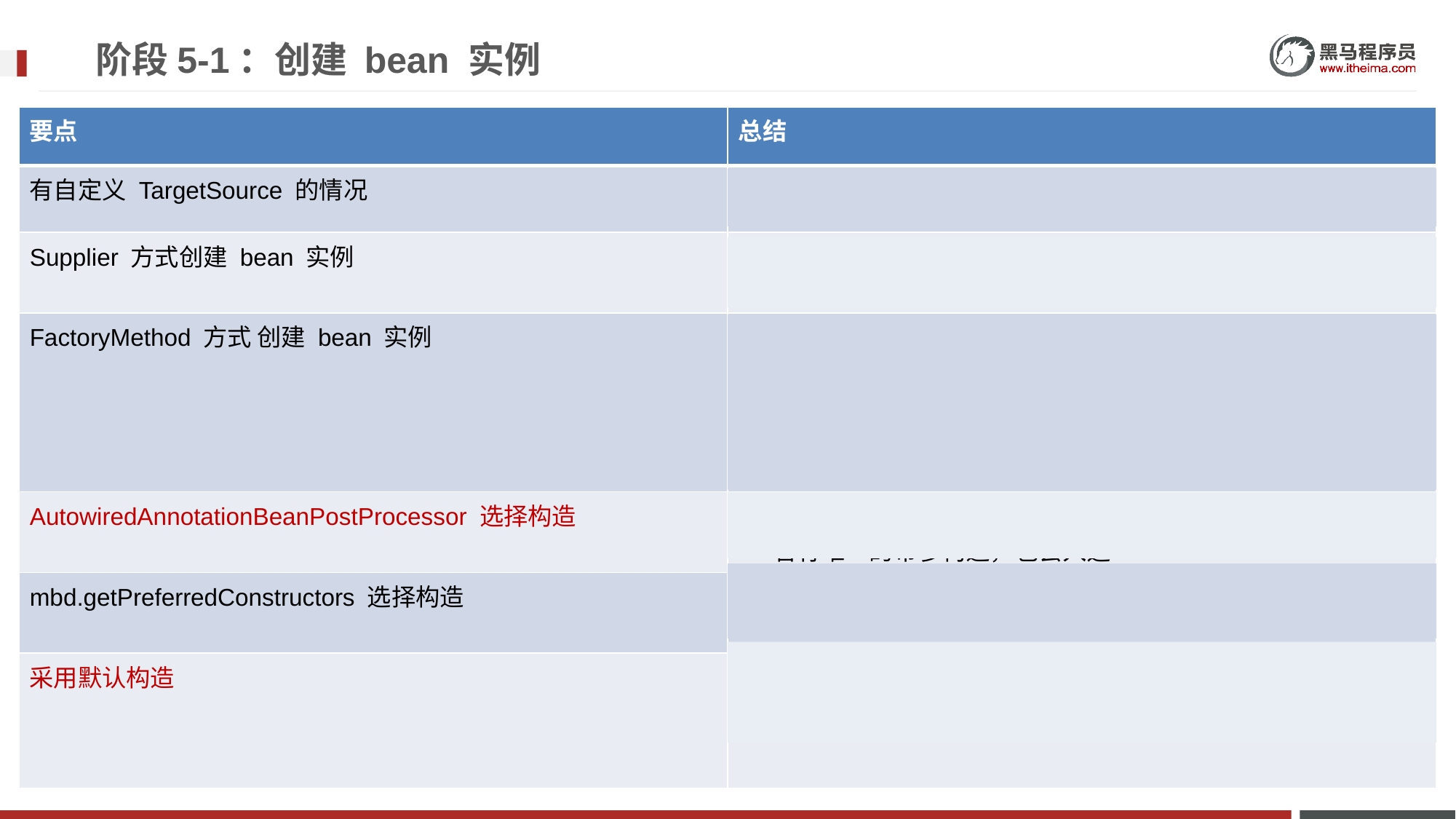

# 阶段5-1：创建 bean 实例
| 要点 | 总结 |
| --- | --- |
| 有自定义 TargetSource 的情况 | 由 AnnotationAwareAspectJAutoProxyCreator 创建代理返回 |
| Supplier 方式创建 bean 实例 | 为 Spring 5.0 新增功能，方便编程方式创建 bean 实例 |
| FactoryMethod 方式 创建 bean 实例 | 分成静态工厂与实例工厂 工厂方法若有参数，需要对工厂方法参数进行解析，利用 resolveDependency 如果有多个工厂方法候选者，还要进一步按权重筛选 |
| AutowiredAnnotationBeanPostProcessor 选择构造 | 优先选择带 @Autowired 注解的构造 若有唯一的带参构造，也会入选 |
| mbd.getPreferredConstructors 选择构造 | 选择所有公共构造 |
| 采用默认构造 | 如果上面的后处理器和 BeanDefiniation 都没找到构造，采用默认构造，即使是私有的 |